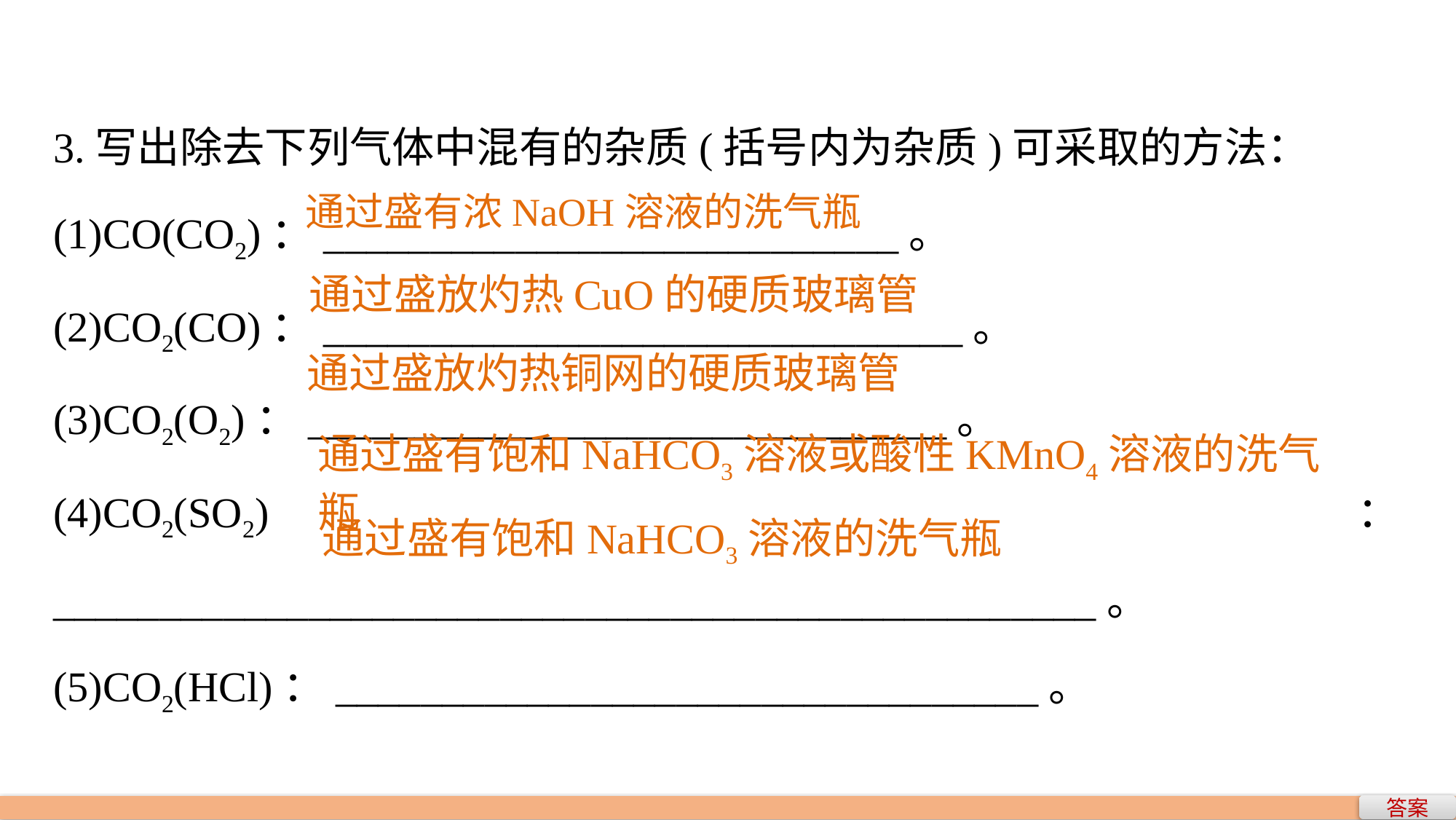

3.写出除去下列气体中混有的杂质(括号内为杂质)可采取的方法：
(1)CO(CO2)：___________________________。
(2)CO2(CO)：______________________________。
(3)CO2(O2)：______________________________。
(4)CO2(SO2)：_________________________________________________。
(5)CO2(HCl)：_________________________________。
通过盛有浓NaOH溶液的洗气瓶
通过盛放灼热CuO的硬质玻璃管
通过盛放灼热铜网的硬质玻璃管
通过盛有饱和NaHCO3溶液或酸性KMnO4溶液的洗气瓶
通过盛有饱和NaHCO3溶液的洗气瓶
答案